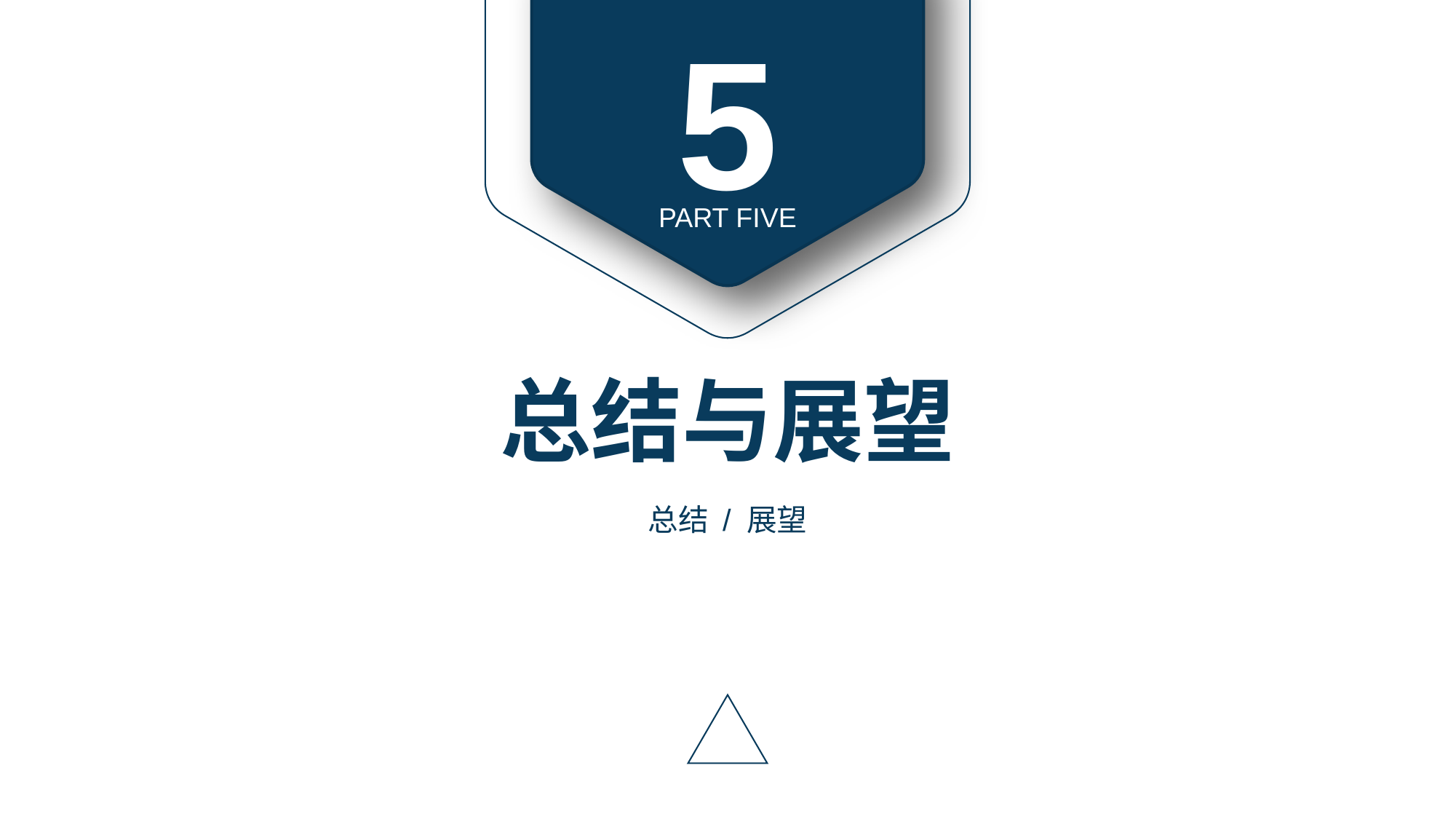

5
PART FIVE
总结与展望
总结 / 展望